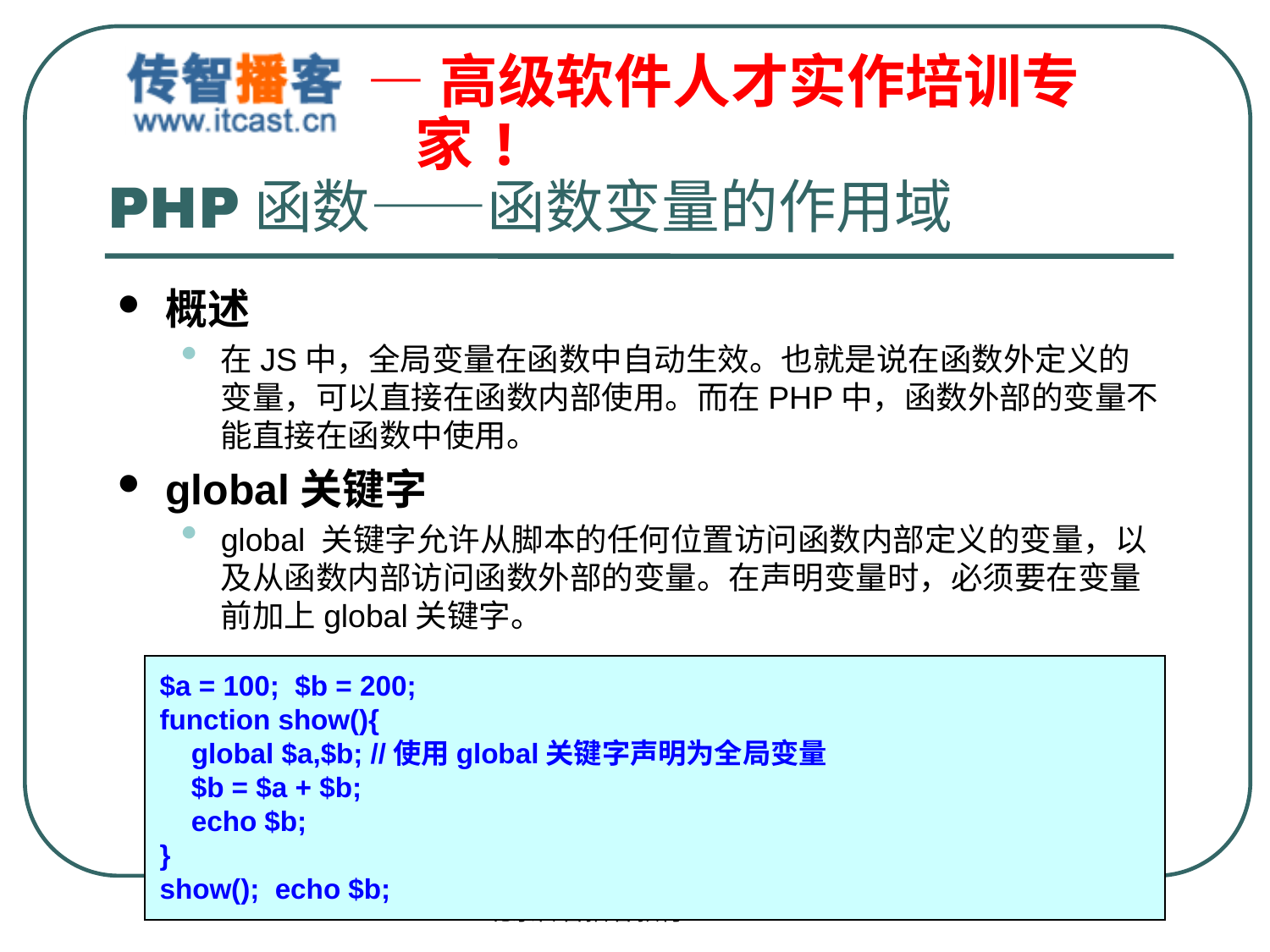

# PHP函数——函数变量的作用域
概述
在JS中，全局变量在函数中自动生效。也就是说在函数外定义的变量，可以直接在函数内部使用。而在PHP中，函数外部的变量不能直接在函数中使用。
global关键字
global 关键字允许从脚本的任何位置访问函数内部定义的变量，以及从函数内部访问函数外部的变量。在声明变量时，必须要在变量前加上global关键字。
$a = 100;  $b = 200;
function show(){
    global $a,$b; //使用global关键字声明为全局变量
    $b = $a + $b;
    echo $b;
}
show();  echo $b;